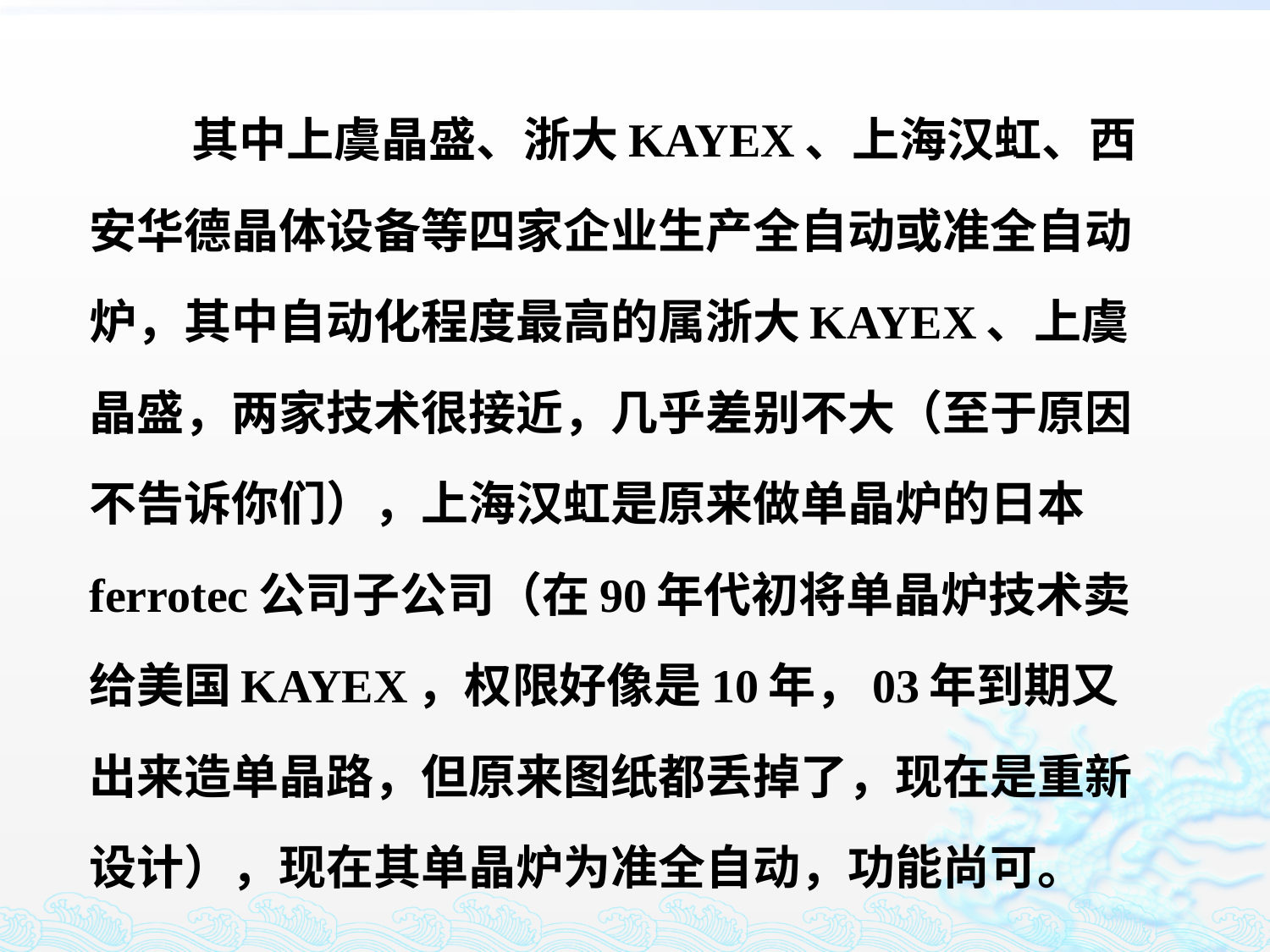

其中上虞晶盛、浙大KAYEX、上海汉虹、西安华德晶体设备等四家企业生产全自动或准全自动炉，其中自动化程度最高的属浙大KAYEX、上虞晶盛，两家技术很接近，几乎差别不大（至于原因不告诉你们），上海汉虹是原来做单晶炉的日本ferrotec公司子公司（在90年代初将单晶炉技术卖给美国KAYEX，权限好像是10年，03年到期又出来造单晶路，但原来图纸都丢掉了，现在是重新设计），现在其单晶炉为准全自动，功能尚可。